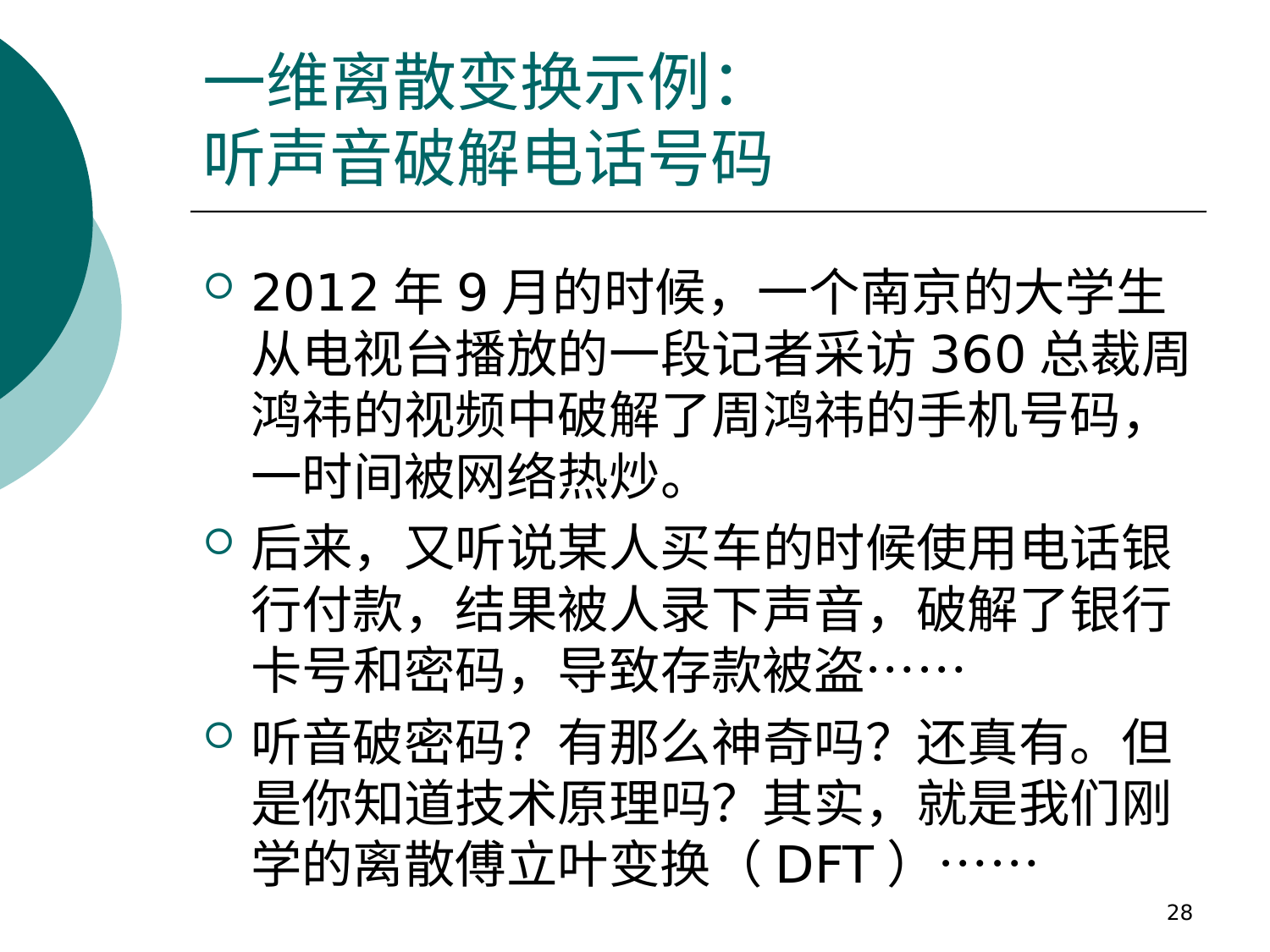

# 一维离散变换示例： 听声音破解电话号码
2012年9月的时候，一个南京的大学生从电视台播放的一段记者采访360总裁周鸿祎的视频中破解了周鸿祎的手机号码，一时间被网络热炒。
后来，又听说某人买车的时候使用电话银行付款，结果被人录下声音，破解了银行卡号和密码，导致存款被盗……
听音破密码？有那么神奇吗？还真有。但是你知道技术原理吗？其实，就是我们刚学的离散傅立叶变换（DFT）……
28